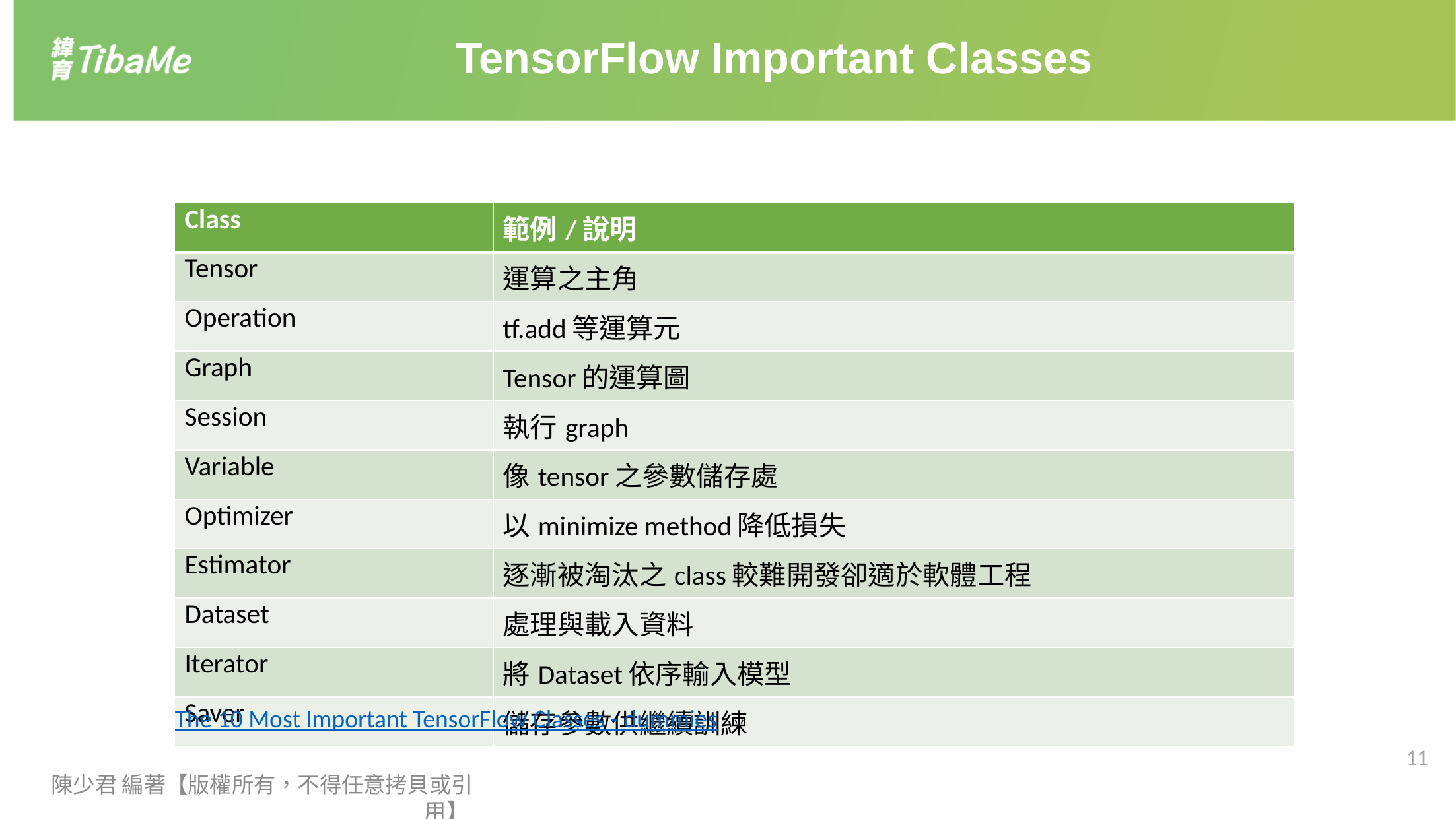

TensorFlow Important Classes
| Class | 範例/說明 |
| --- | --- |
| Tensor | 運算之主角 |
| Operation | tf.add等運算元 |
| Graph | Tensor的運算圖 |
| Session | 執行graph |
| Variable | 像tensor之參數儲存處 |
| Optimizer | 以minimize method降低損失 |
| Estimator | 逐漸被淘汰之class較難開發卻適於軟體工程 |
| Dataset | 處理與載入資料 |
| Iterator | 將Dataset依序輸入模型 |
| Saver | 儲存參數供繼續訓練 |
The 10 Most Important TensorFlow Classes - dummies